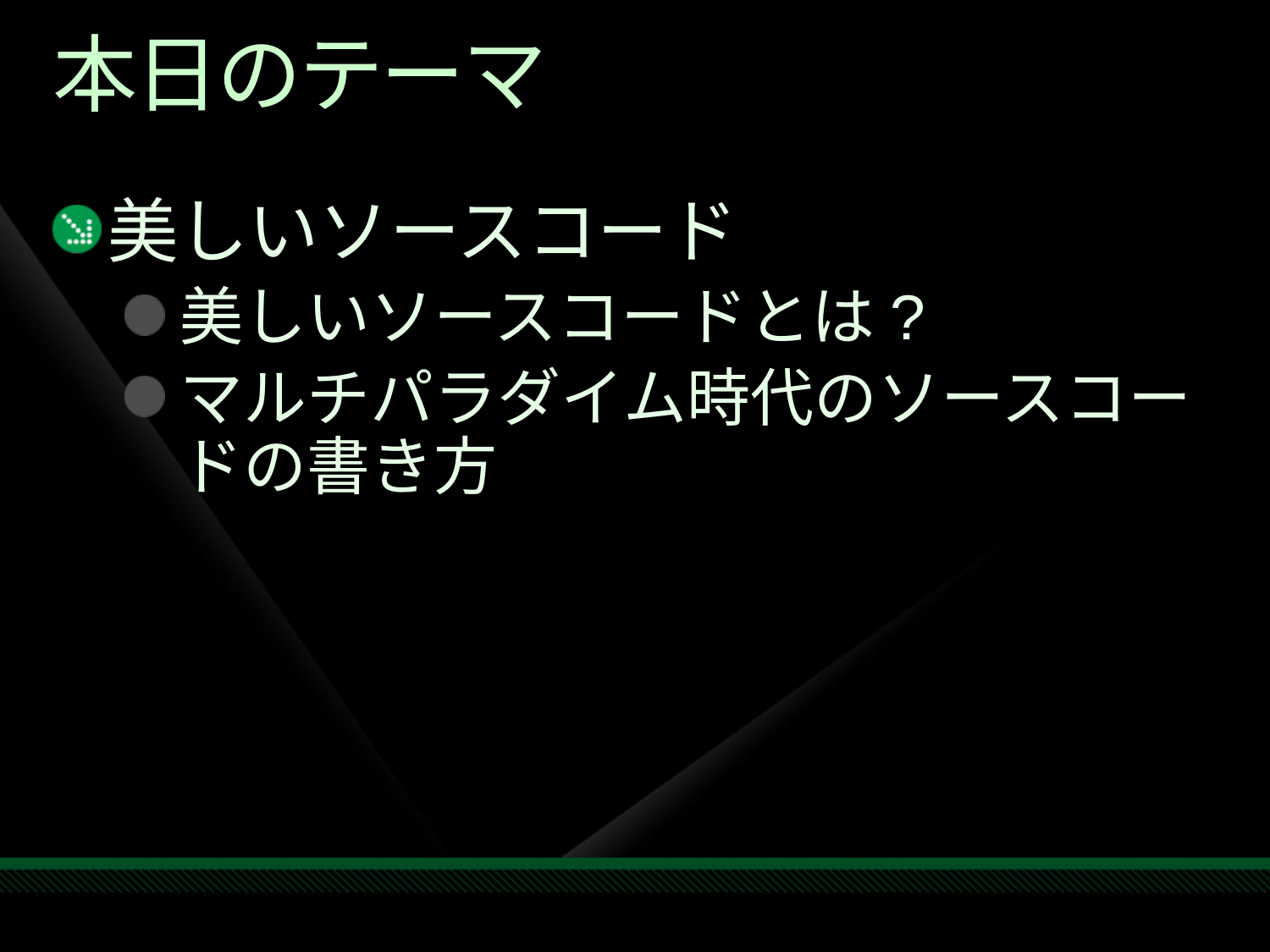

# 本日のテーマ
美しいソースコード
美しいソースコードとは?
マルチパラダイム時代のソースコードの書き方